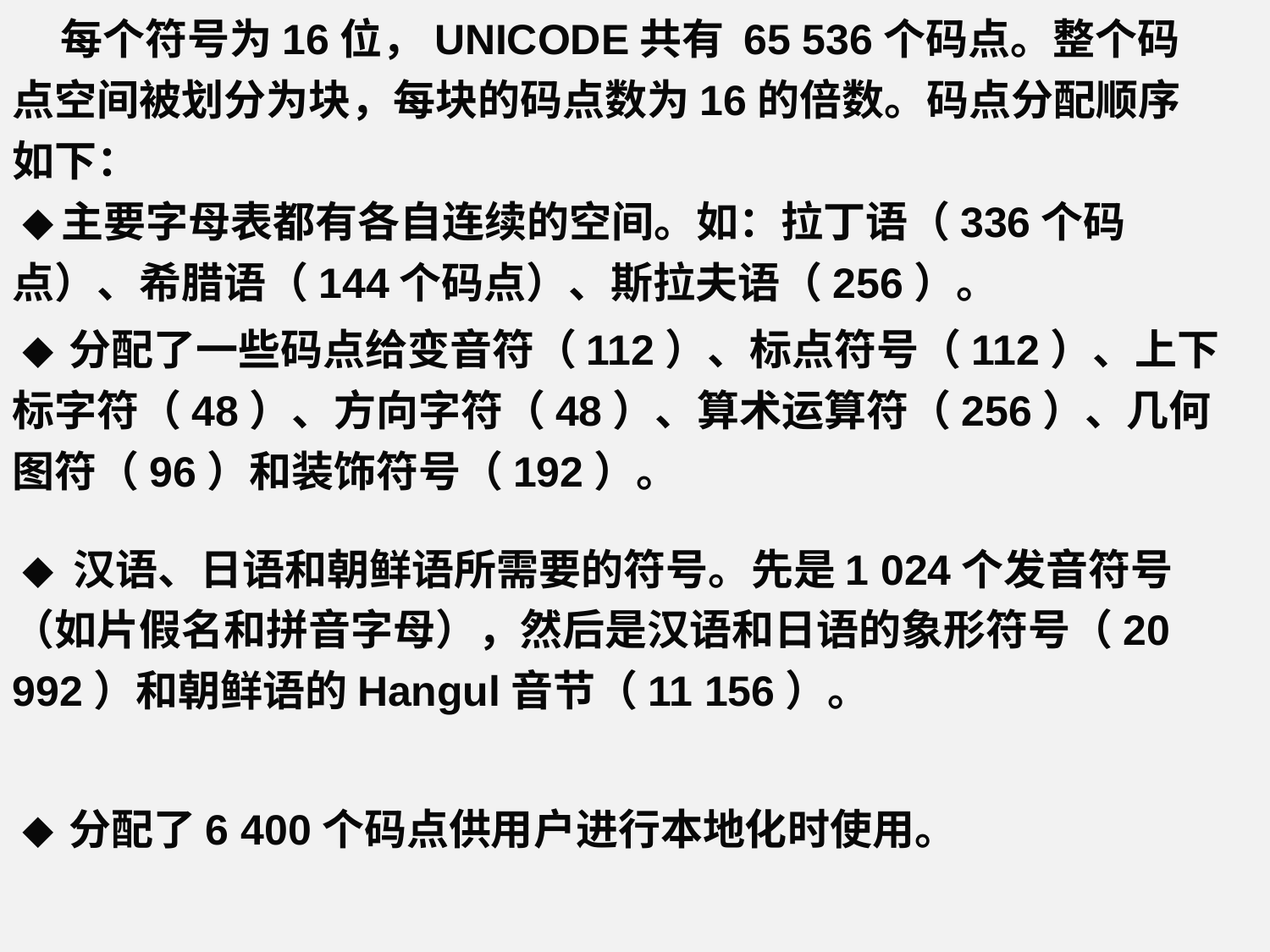

每个符号为16位，UNICODE共有 65 536个码点。整个码点空间被划分为块，每块的码点数为16的倍数。码点分配顺序如下：
 ◆主要字母表都有各自连续的空间。如：拉丁语（336个码点）、希腊语（144个码点）、斯拉夫语（256）。
 ◆ 分配了一些码点给变音符（112）、标点符号（112）、上下标字符（48）、方向字符（48）、算术运算符（256）、几何图符（96）和装饰符号（192）。
 ◆ 汉语、日语和朝鲜语所需要的符号。先是1 024个发音符号（如片假名和拼音字母），然后是汉语和日语的象形符号（20 992）和朝鲜语的Hangul音节（11 156）。
 ◆ 分配了6 400个码点供用户进行本地化时使用。
36